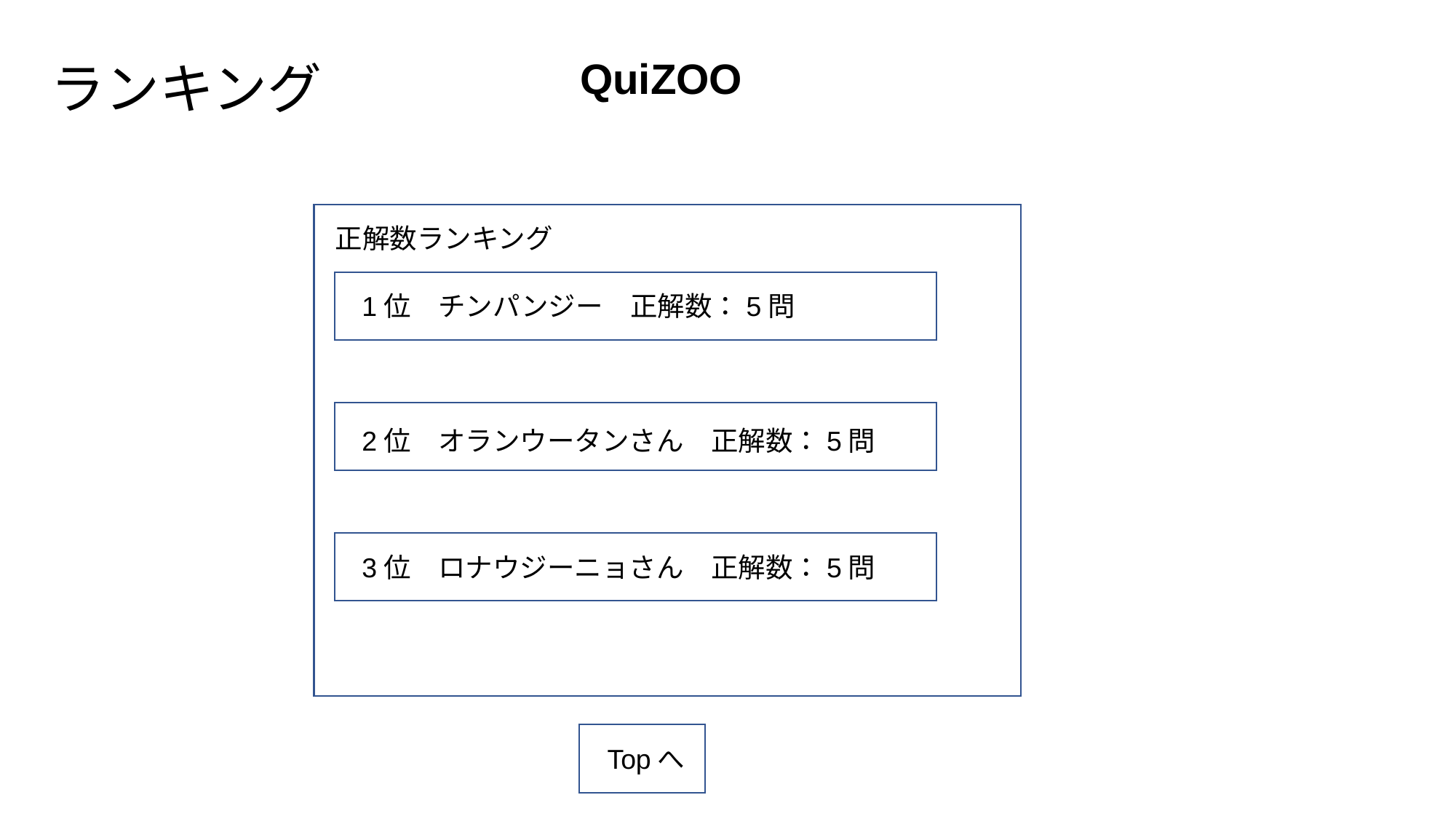

# ランキング
QuiZOO

正解数ランキング

1位　チンパンジー　正解数：5問

2位　オランウータンさん　正解数：5問

3位　ロナウジーニョさん　正解数：5問

Topへ